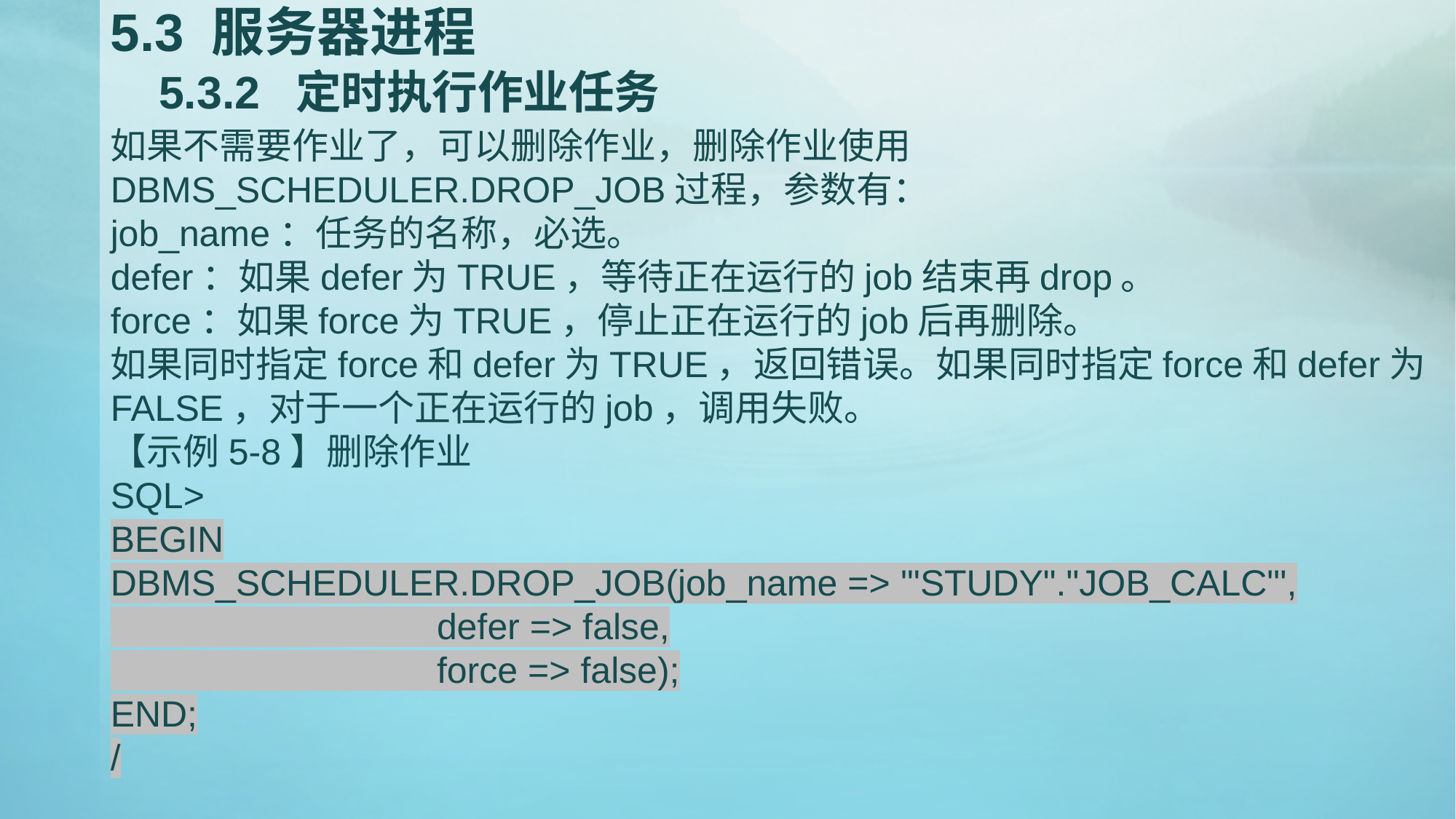

# 5.3 服务器进程 5.3.2  定时执行作业任务
如果不需要作业了，可以删除作业，删除作业使用DBMS_SCHEDULER.DROP_JOB过程，参数有：
job_name：任务的名称，必选。
defer：如果defer为TRUE，等待正在运行的job结束再drop。
force：如果force为TRUE，停止正在运行的job后再删除。
如果同时指定force和defer为TRUE，返回错误。如果同时指定force和defer为FALSE，对于一个正在运行的job，调用失败。
【示例5-8】删除作业
SQL>
BEGIN
DBMS_SCHEDULER.DROP_JOB(job_name => '"STUDY"."JOB_CALC"',
                                defer => false,
                                force => false);
END;
/